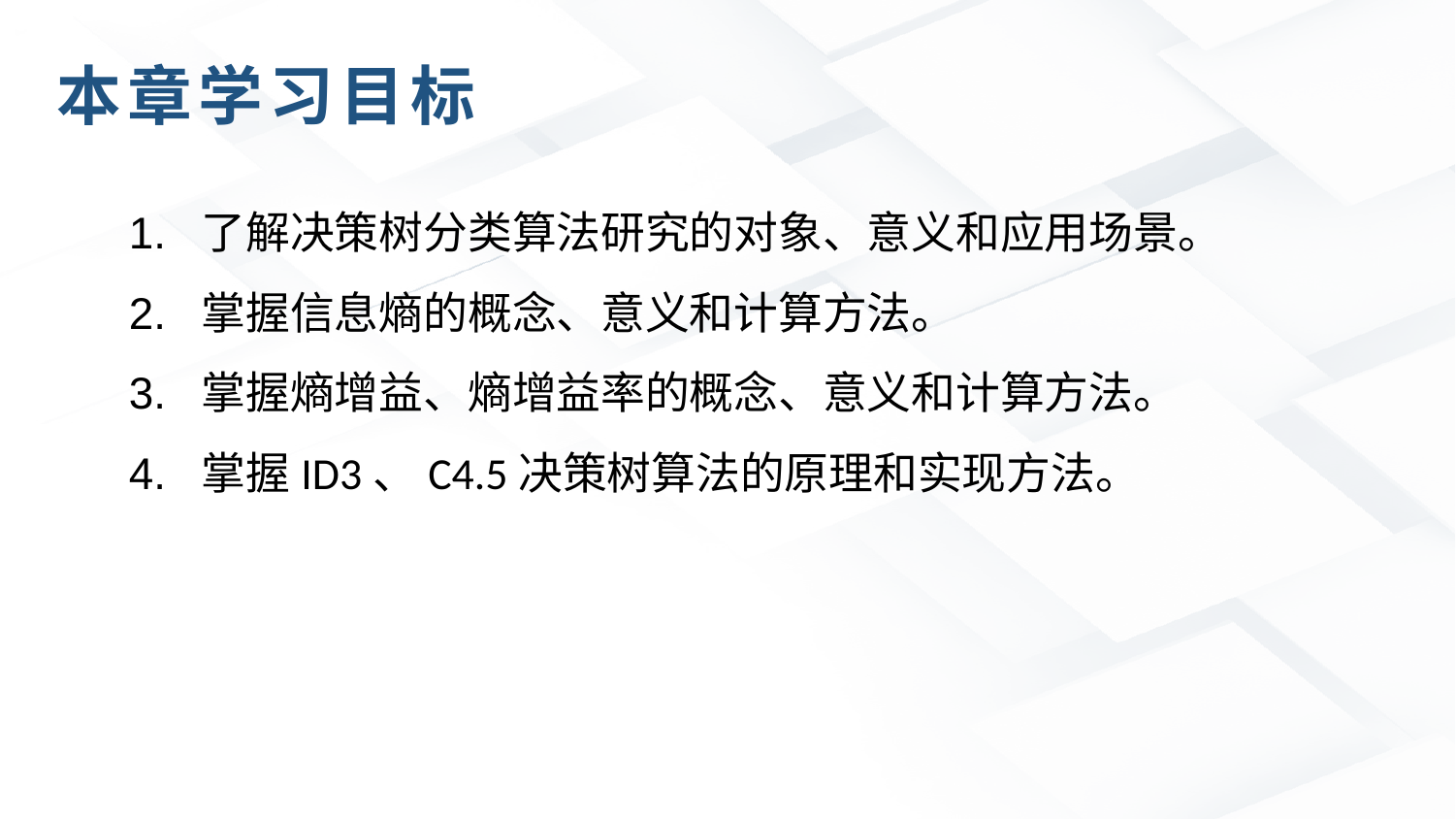

本章学习目标
了解决策树分类算法研究的对象、意义和应用场景。
掌握信息熵的概念、意义和计算方法。
掌握熵增益、熵增益率的概念、意义和计算方法。
掌握ID3、C4.5决策树算法的原理和实现方法。